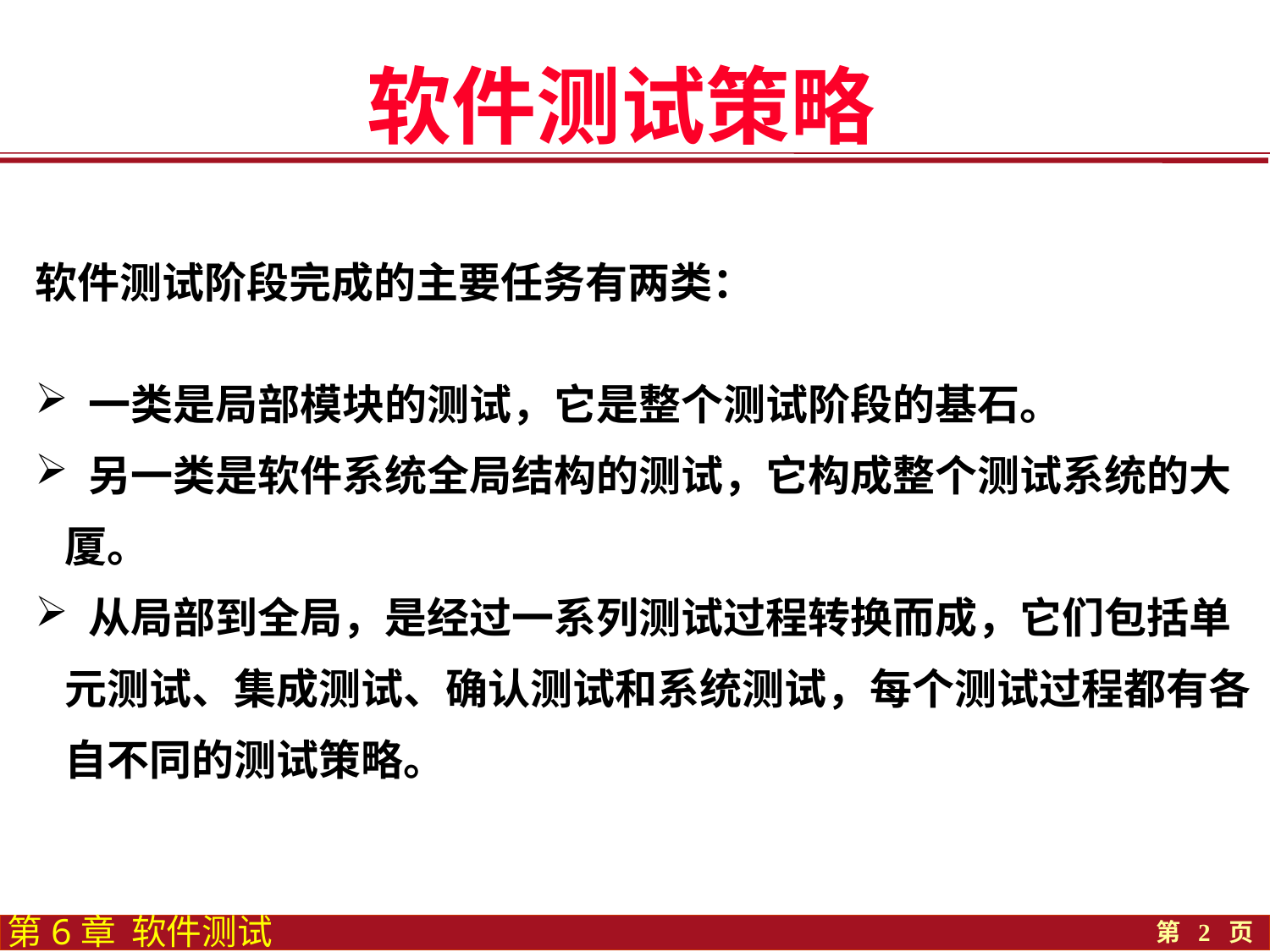

软件测试策略
软件测试阶段完成的主要任务有两类：
 一类是局部模块的测试，它是整个测试阶段的基石。
 另一类是软件系统全局结构的测试，它构成整个测试系统的大厦。
 从局部到全局，是经过一系列测试过程转换而成，它们包括单元测试、集成测试、确认测试和系统测试，每个测试过程都有各自不同的测试策略。